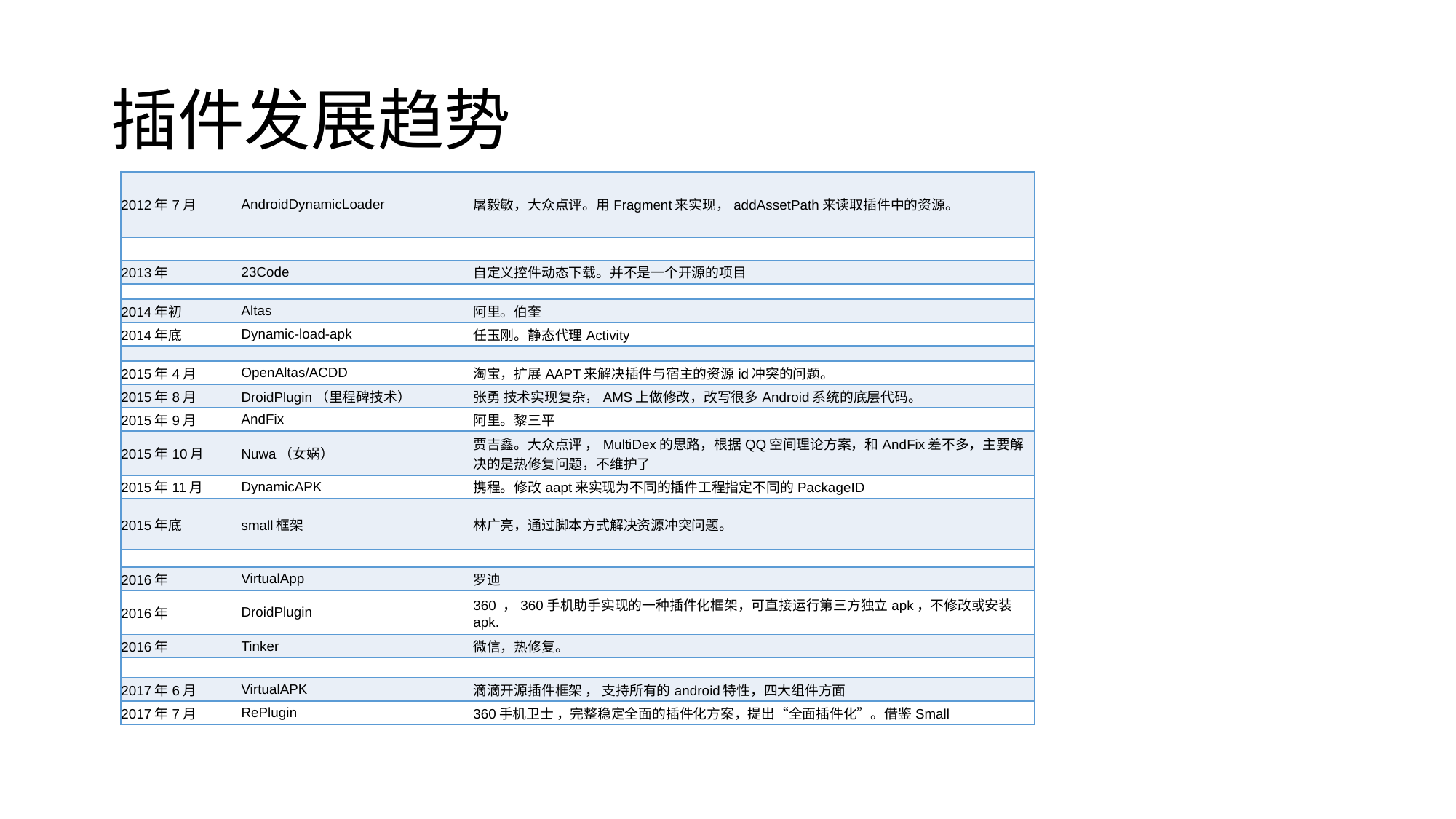

# 插件发展趋势
| 2012年7月 | AndroidDynamicLoader | 屠毅敏，大众点评。用Fragment来实现，addAssetPath来读取插件中的资源。 |
| --- | --- | --- |
|  |  |  |
| 2013年 | 23Code | 自定义控件动态下载。并不是一个开源的项目 |
|  |  |  |
| 2014年初 | Altas | 阿里。伯奎 |
| 2014年底 | Dynamic-load-apk | 任玉刚。静态代理Activity |
|  |  |  |
| 2015年4月 | OpenAltas/ACDD | 淘宝，扩展AAPT来解决插件与宿主的资源id冲突的问题。 |
| 2015年8月 | DroidPlugin（里程碑技术） | 张勇 技术实现复杂，AMS上做修改，改写很多Android系统的底层代码。 |
| 2015年9月 | AndFix | 阿里。黎三平 |
| 2015年10月 | Nuwa（女娲） | 贾吉鑫。大众点评 ，MultiDex的思路，根据QQ空间理论方案，和AndFix差不多，主要解决的是热修复问题，不维护了 |
| 2015年11月 | DynamicAPK | 携程。修改aapt来实现为不同的插件工程指定不同的PackageID |
| 2015年底 | small框架 | 林广亮，通过脚本方式解决资源冲突问题。 |
|  |  |  |
| 2016年 | VirtualApp | 罗迪 |
| 2016年 | DroidPlugin | 360 ，360手机助手实现的一种插件化框架，可直接运行第三方独立apk，不修改或安装apk. |
| 2016年 | Tinker | 微信，热修复。 |
|  |  |  |
| 2017年6月 | VirtualAPK | 滴滴开源插件框架 ， 支持所有的android特性，四大组件方面 |
| 2017年7月 | RePlugin | 360手机卫士 ，完整稳定全面的插件化方案，提出“全面插件化”。借鉴Small |